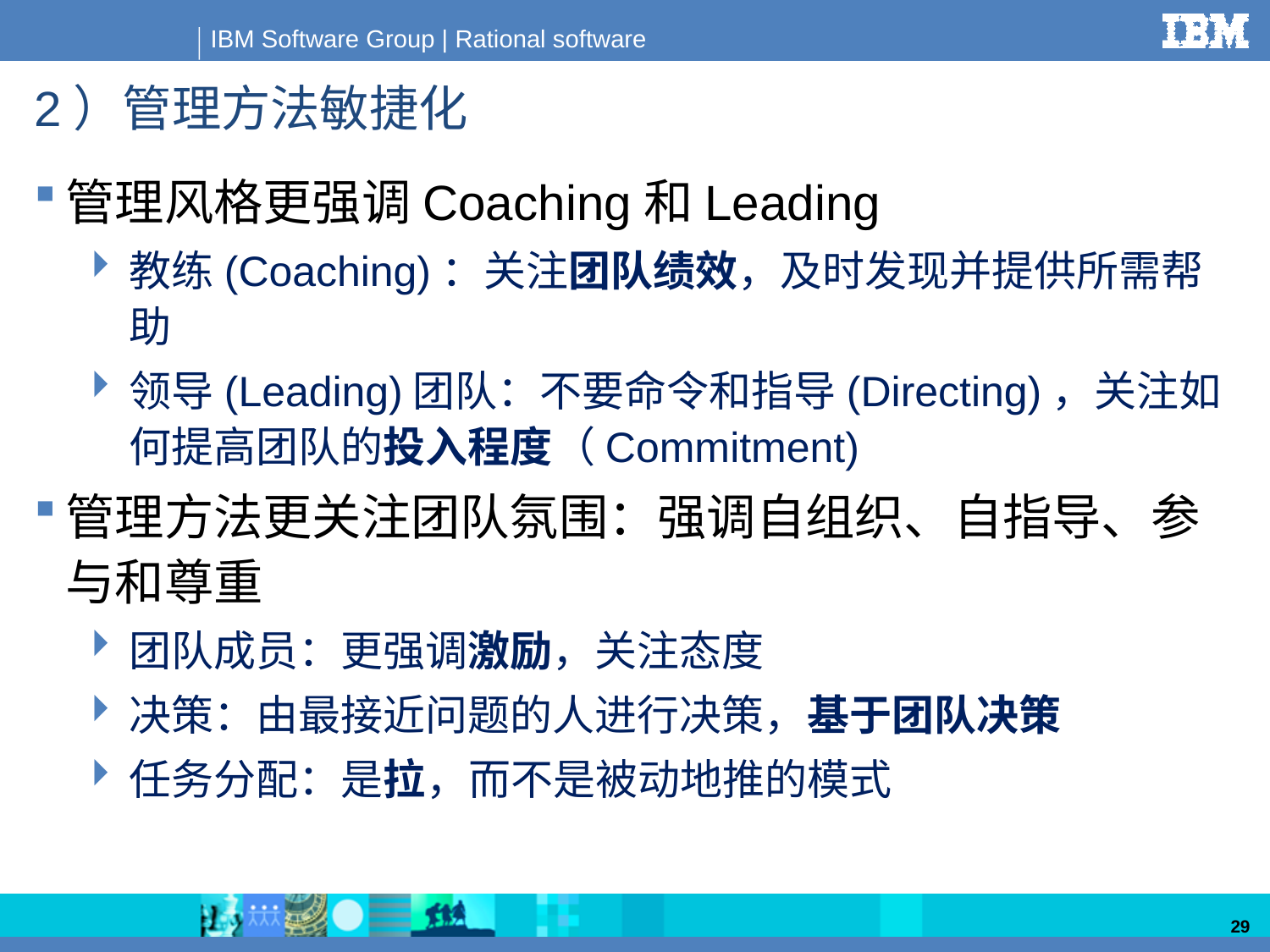

# 2）管理方法敏捷化
管理风格更强调Coaching和Leading
教练(Coaching)：关注团队绩效，及时发现并提供所需帮助
领导(Leading)团队：不要命令和指导(Directing)，关注如何提高团队的投入程度（Commitment)
管理方法更关注团队氛围：强调自组织、自指导、参与和尊重
团队成员：更强调激励，关注态度
决策：由最接近问题的人进行决策，基于团队决策
任务分配：是拉，而不是被动地推的模式
29